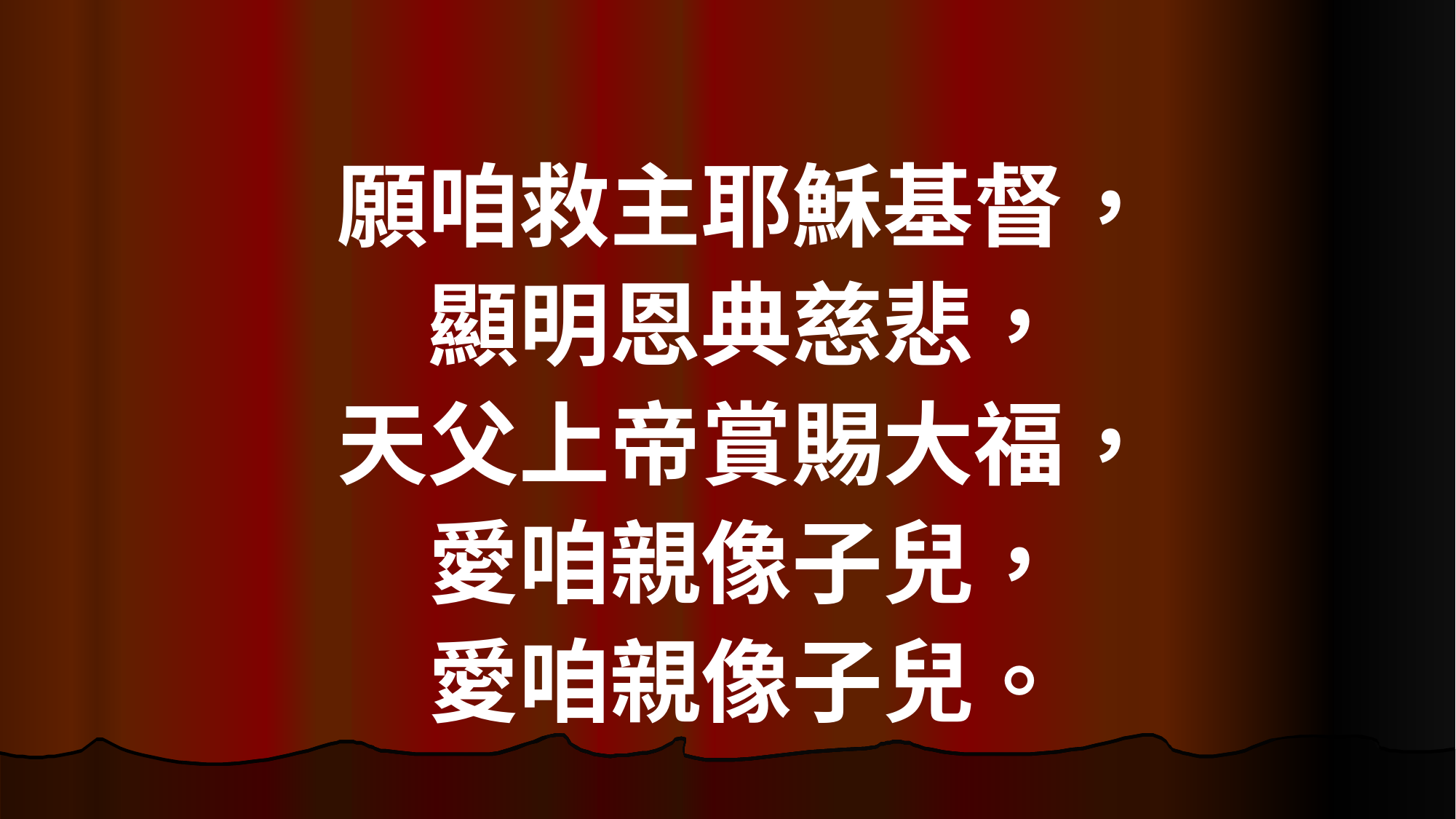

願咱救主耶穌基督，
顯明恩典慈悲，
天父上帝賞賜大福，
愛咱親像子兒，
愛咱親像子兒。